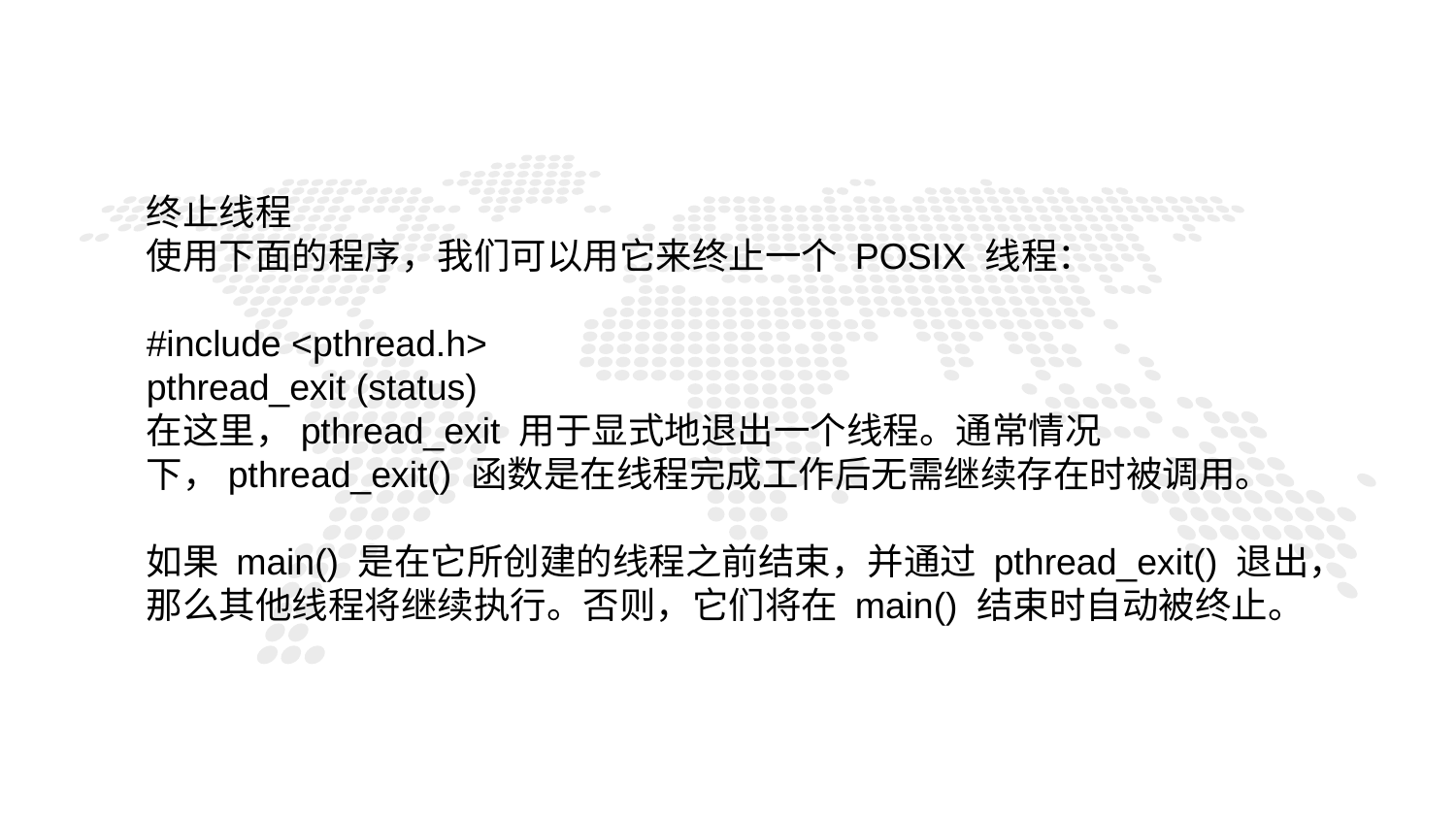

终止线程
使用下面的程序，我们可以用它来终止一个 POSIX 线程：

#include <pthread.h>
pthread_exit (status)
在这里，pthread_exit 用于显式地退出一个线程。通常情况下，pthread_exit() 函数是在线程完成工作后无需继续存在时被调用。

如果 main() 是在它所创建的线程之前结束，并通过 pthread_exit() 退出，那么其他线程将继续执行。否则，它们将在 main() 结束时自动被终止。